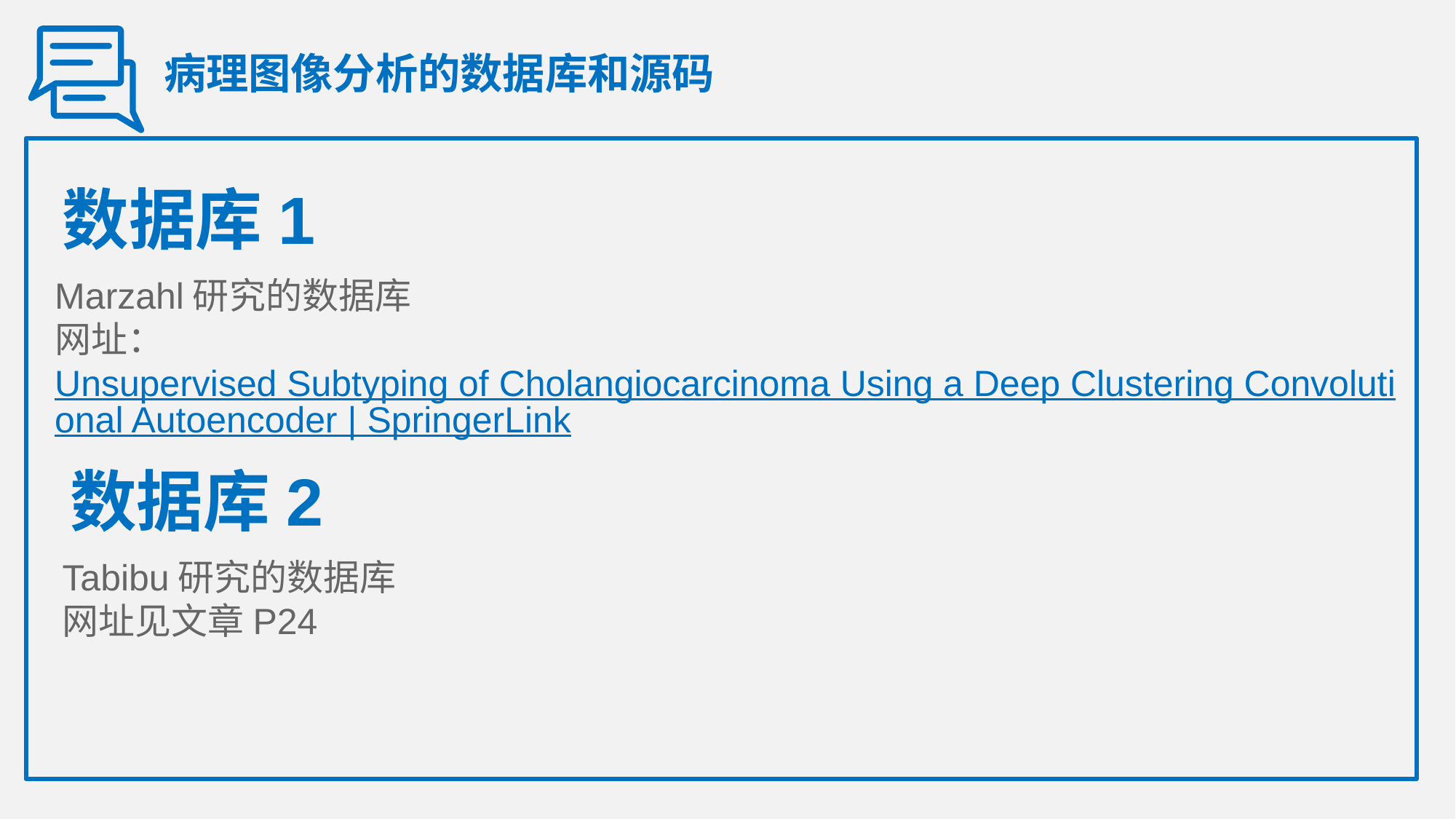

病理图像分析的数据库和源码

数据库1
Marzahl研究的数据库
网址：Unsupervised Subtyping of Cholangiocarcinoma Using a Deep Clustering Convolutional Autoencoder | SpringerLink
数据库2
Tabibu研究的数据库
网址见文章P24